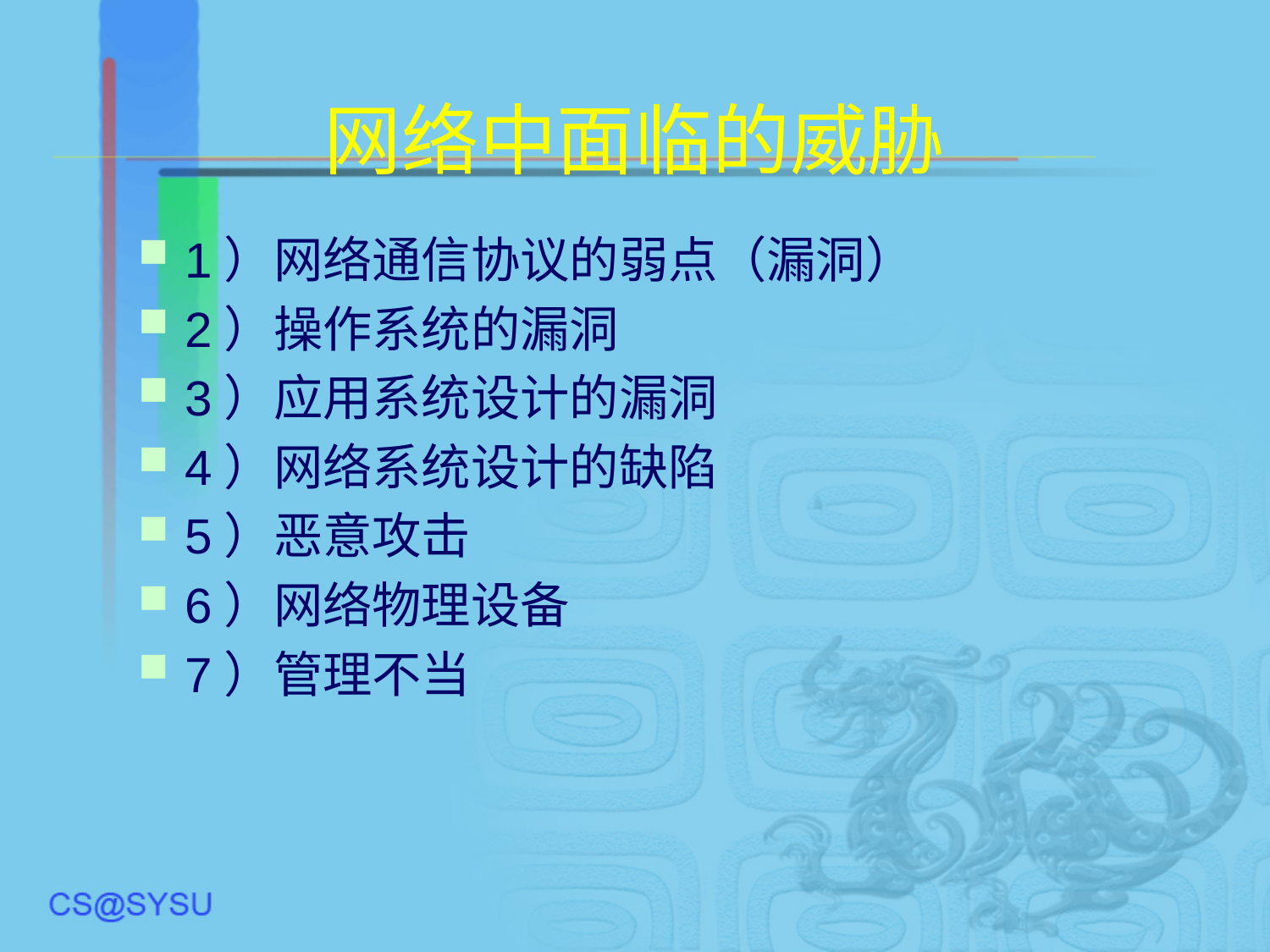

# 网络中面临的威胁
1）网络通信协议的弱点（漏洞）
2）操作系统的漏洞
3）应用系统设计的漏洞
4）网络系统设计的缺陷
5）恶意攻击
6）网络物理设备
7）管理不当